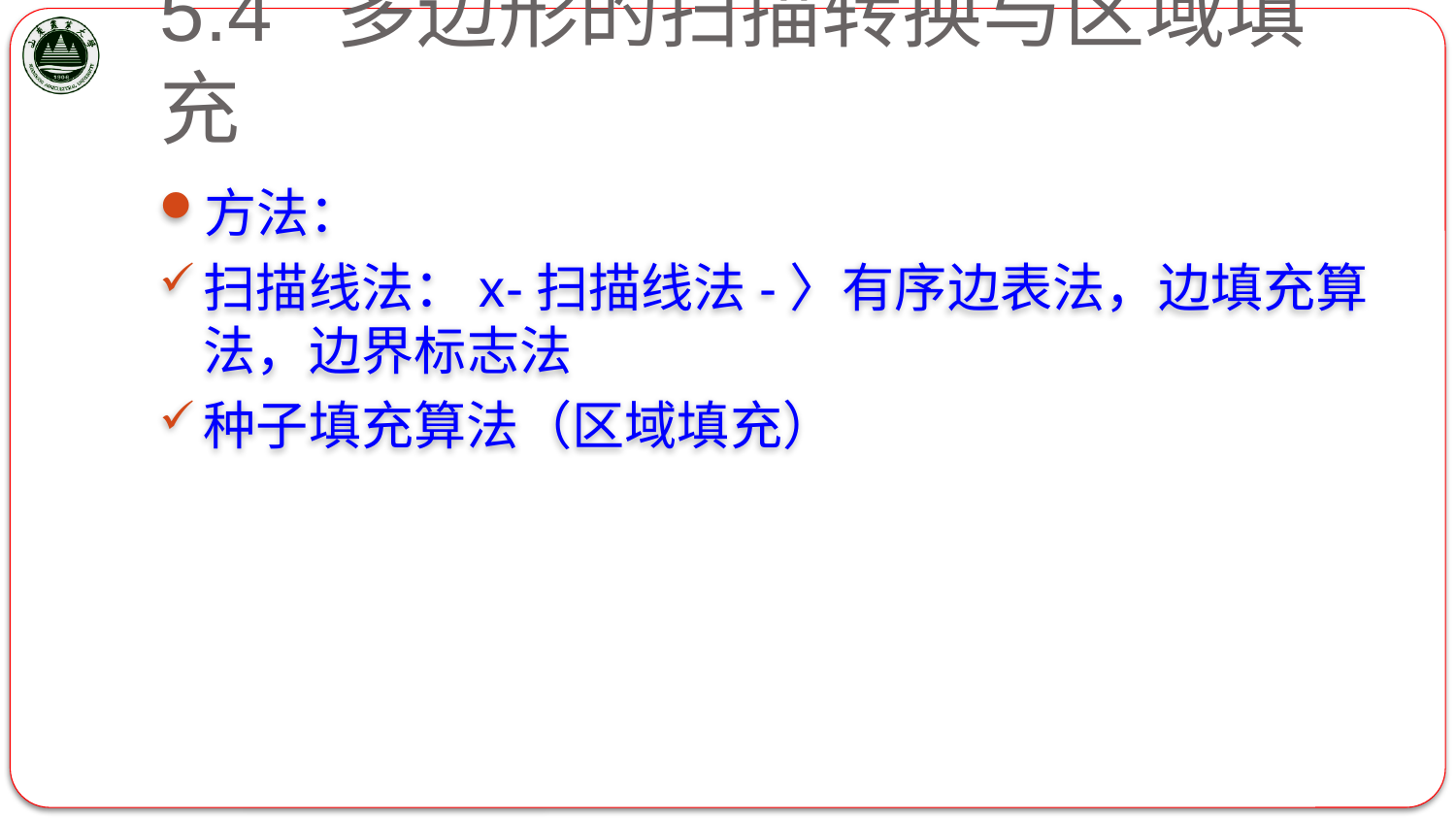

# 5.4  多边形的扫描转换与区域填充
方法：
扫描线法：x-扫描线法-〉有序边表法，边填充算法，边界标志法
种子填充算法（区域填充）